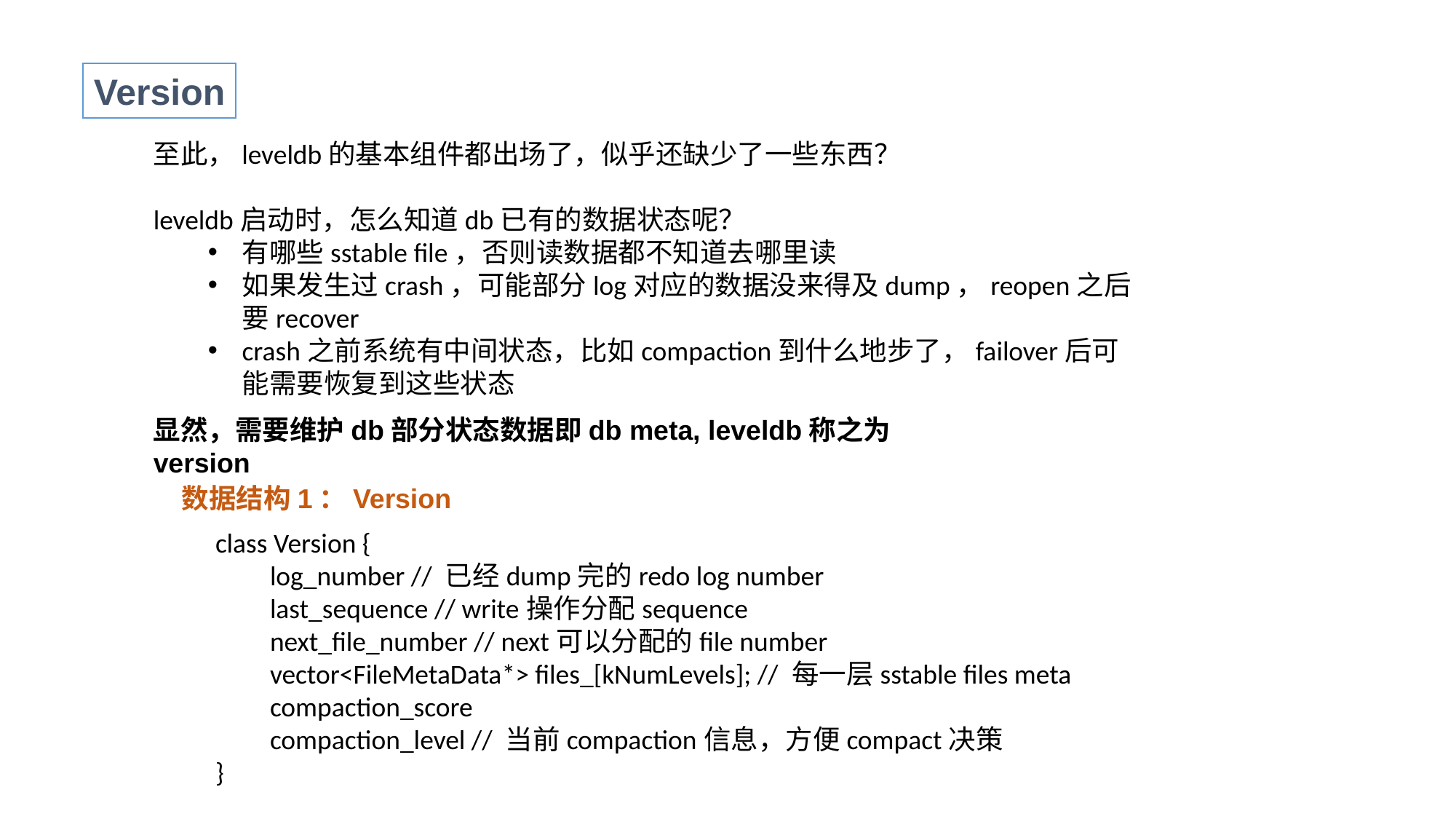

Version
至此，leveldb的基本组件都出场了，似乎还缺少了一些东西？

leveldb启动时，怎么知道db已有的数据状态呢？
有哪些sstable file，否则读数据都不知道去哪里读
如果发生过crash，可能部分log对应的数据没来得及dump，reopen之后要recover
crash之前系统有中间状态，比如compaction到什么地步了，failover后可能需要恢复到这些状态
显然，需要维护db部分状态数据即db meta, leveldb称之为version
数据结构1：Version
class Version {
log_number // 已经dump完的redo log number
last_sequence // write操作分配sequence
next_file_number // next可以分配的file number
vector<FileMetaData*> files_[kNumLevels]; // 每一层sstable files meta
compaction_score
compaction_level // 当前compaction信息，方便compact决策
}